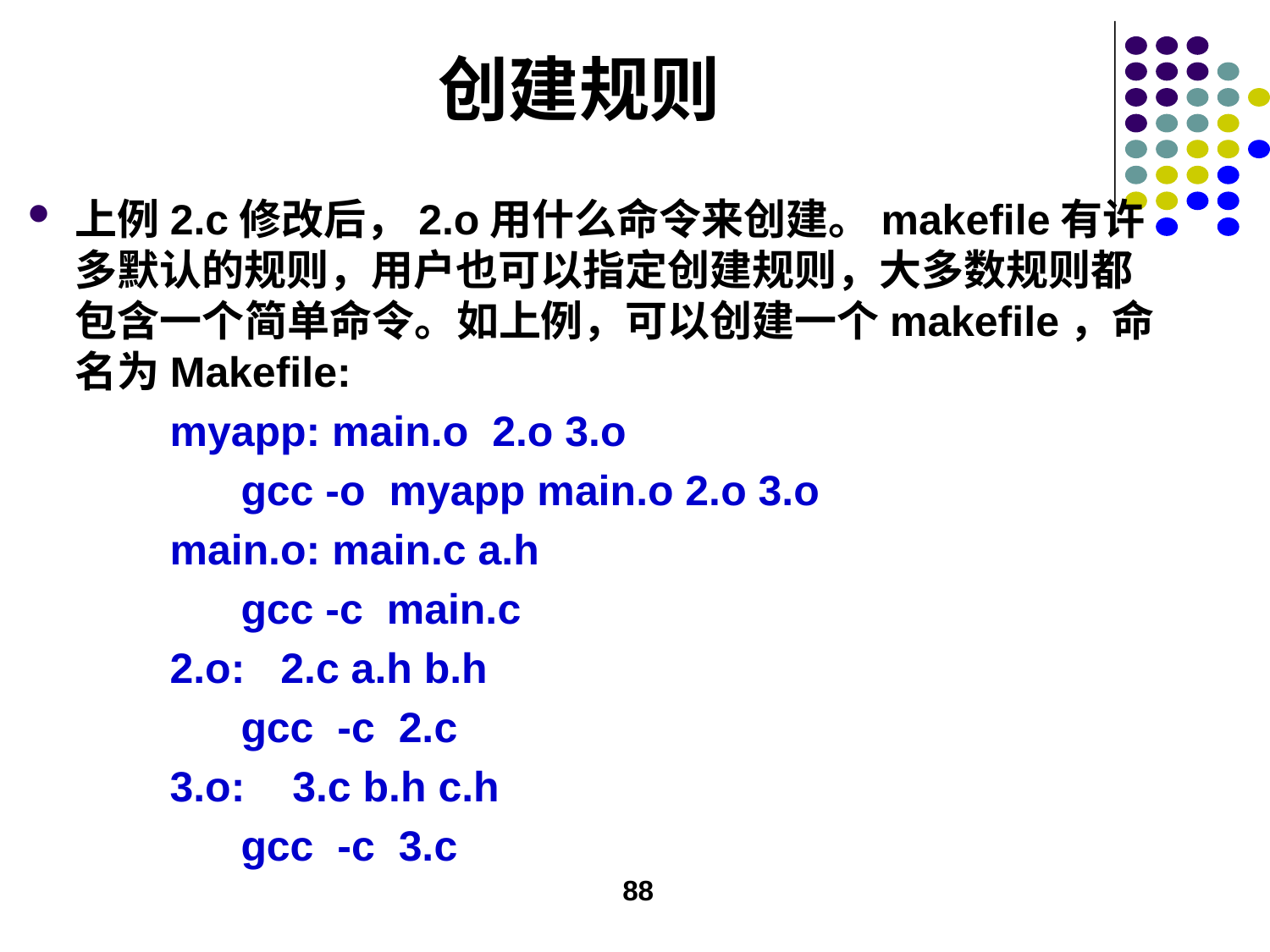

# 创建规则
上例2.c修改后，2.o用什么命令来创建。makefile有许多默认的规则，用户也可以指定创建规则，大多数规则都包含一个简单命令。如上例，可以创建一个makefile，命名为Makefile:
 myapp: main.o  2.o 3.o
       gcc -o  myapp main.o 2.o 3.o
 main.o: main.c a.h
       gcc -c  main.c
 2.o:   2.c a.h b.h
       gcc  -c  2.c
 3.o:    3.c b.h c.h
       gcc  -c  3.c
88